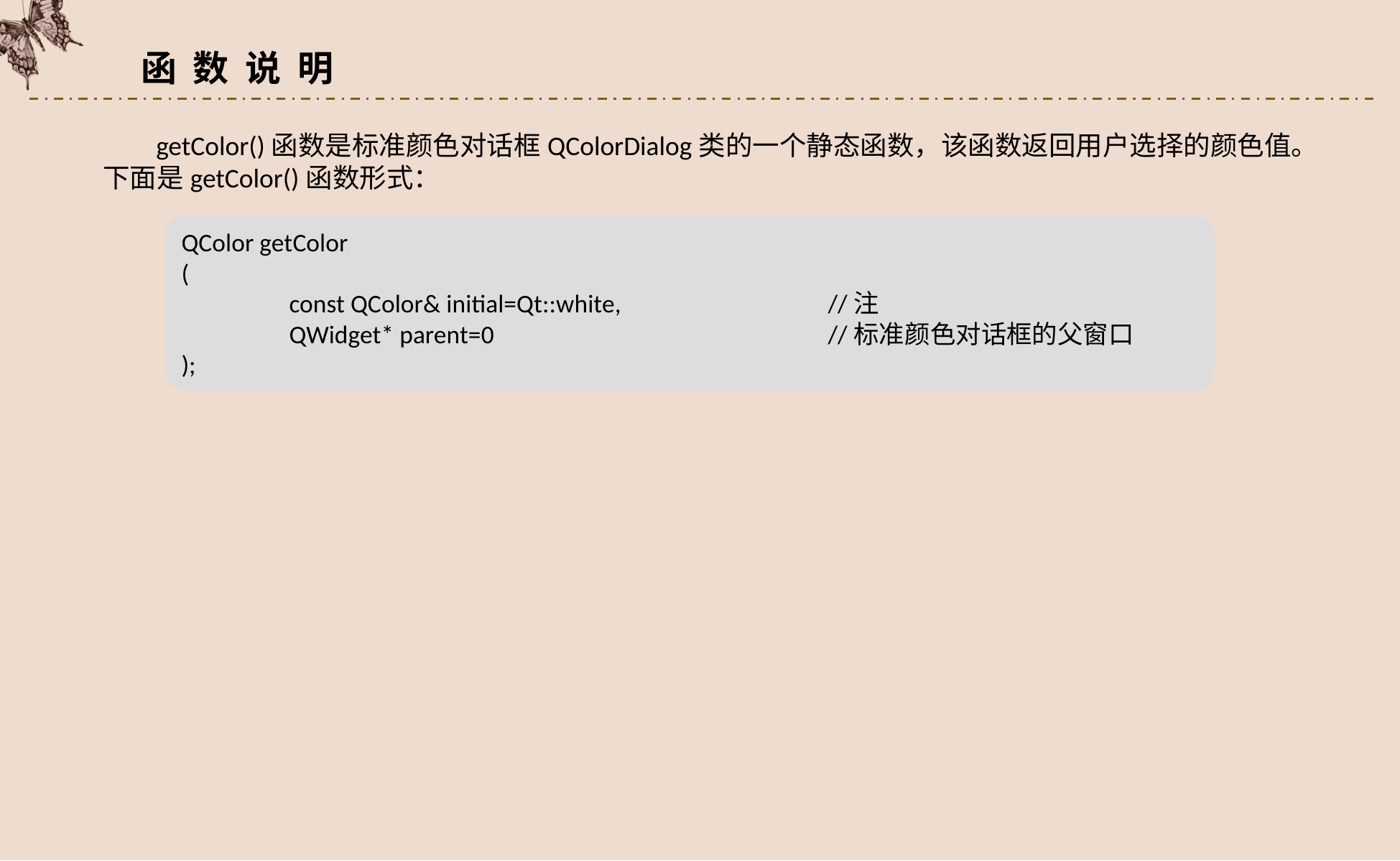

函  数  说  明
getColor()函数是标准颜色对话框QColorDialog类的一个静态函数，该函数返回用户选择的颜色值。下面是getColor()函数形式：
QColor getColor
(
	const QColor& initial=Qt::white,   		//注
	QWidget* parent=0             			//标准颜色对话框的父窗口
);